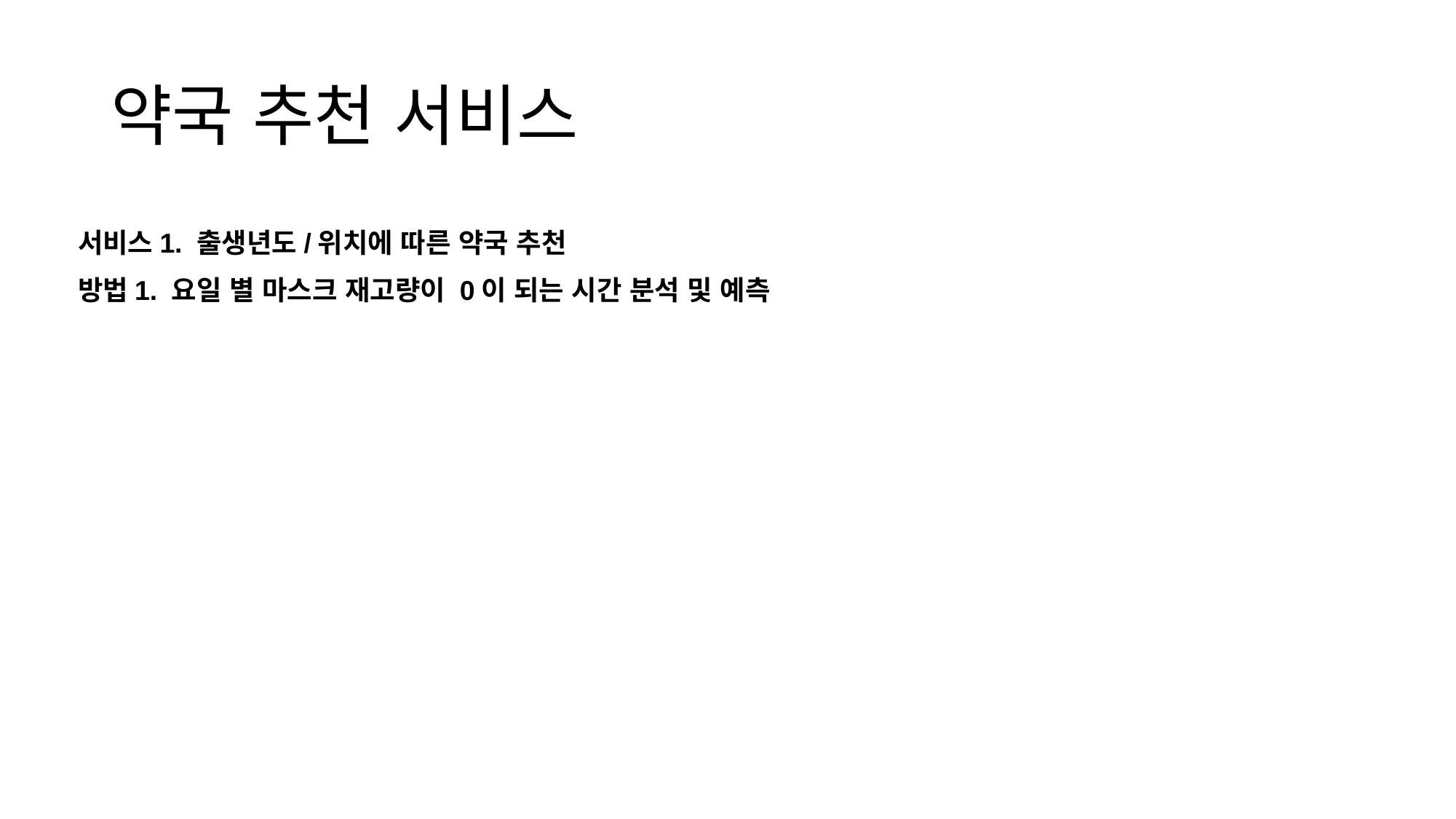

# 약국 추천 서비스
서비스1. 출생년도/위치에 따른 약국 추천
방법1. 요일 별 마스크 재고량이 0이 되는 시간 분석 및 예측